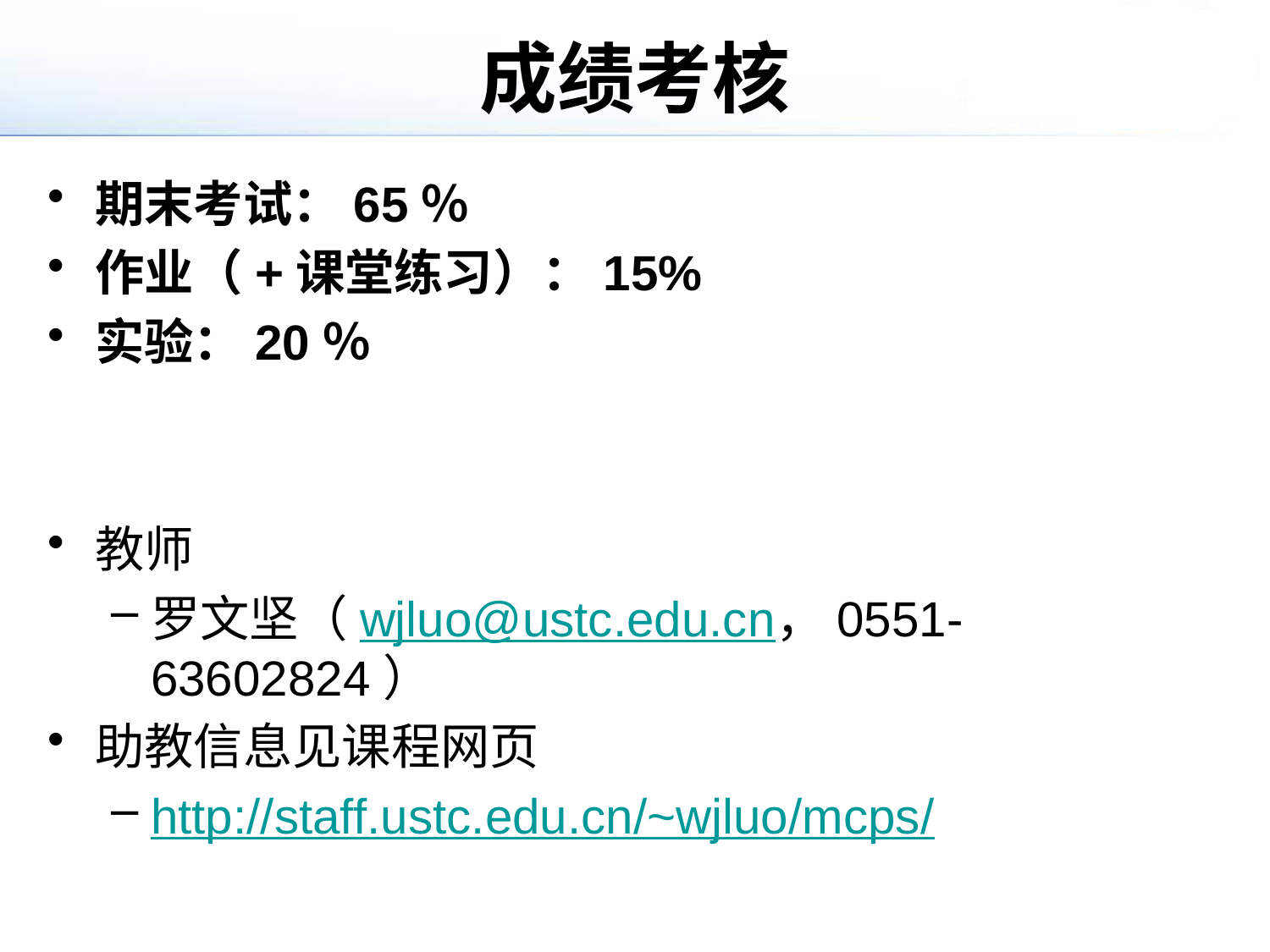

# 成绩考核
期末考试：65％
作业（+课堂练习）：15%
实验：20％

教师
罗文坚（wjluo@ustc.edu.cn，0551-63602824）
助教信息见课程网页
http://staff.ustc.edu.cn/~wjluo/mcps/